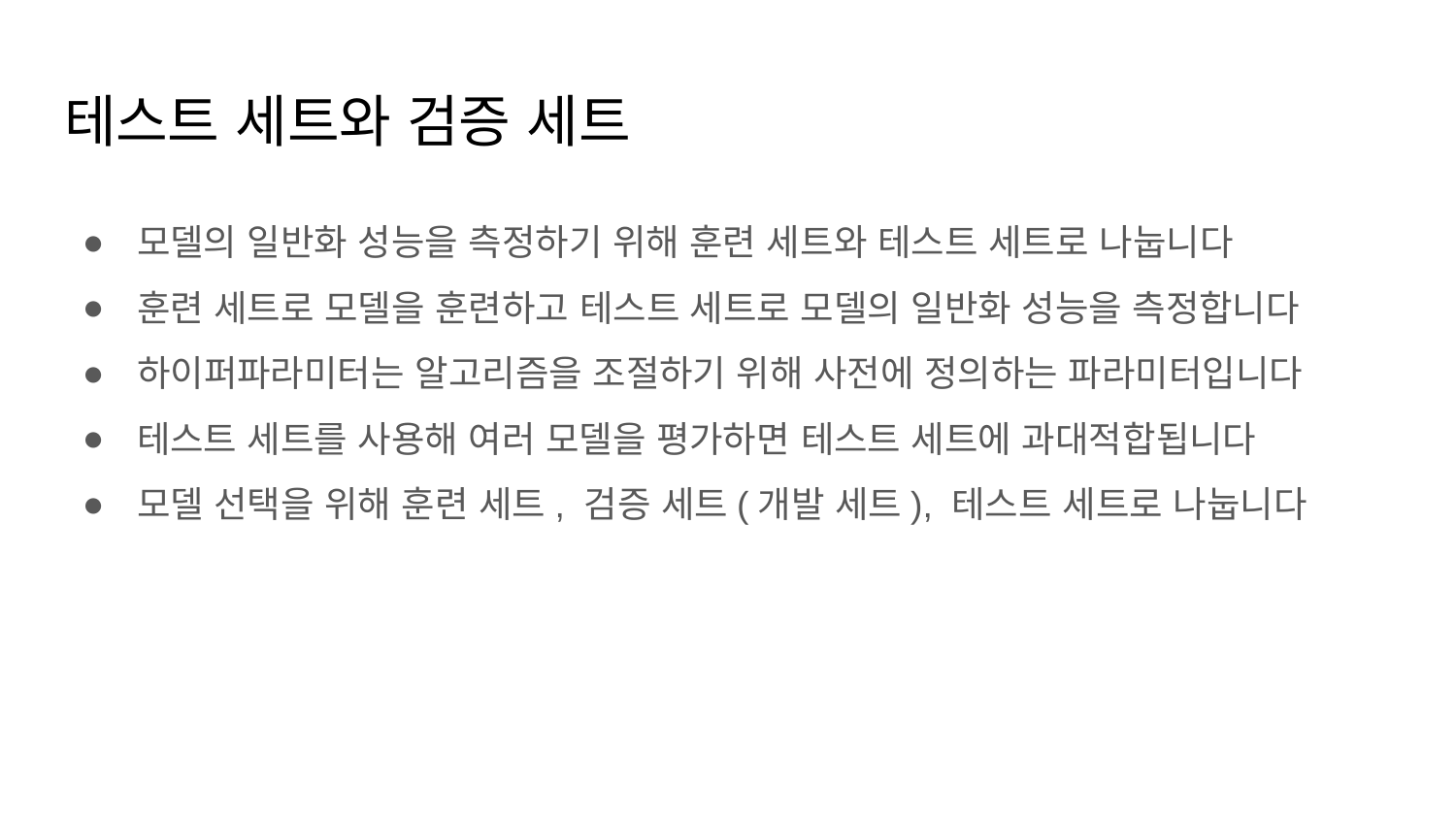

# 테스트 세트와 검증 세트
모델의 일반화 성능을 측정하기 위해 훈련 세트와 테스트 세트로 나눕니다
훈련 세트로 모델을 훈련하고 테스트 세트로 모델의 일반화 성능을 측정합니다
하이퍼파라미터는 알고리즘을 조절하기 위해 사전에 정의하는 파라미터입니다
테스트 세트를 사용해 여러 모델을 평가하면 테스트 세트에 과대적합됩니다
모델 선택을 위해 훈련 세트, 검증 세트(개발 세트), 테스트 세트로 나눕니다